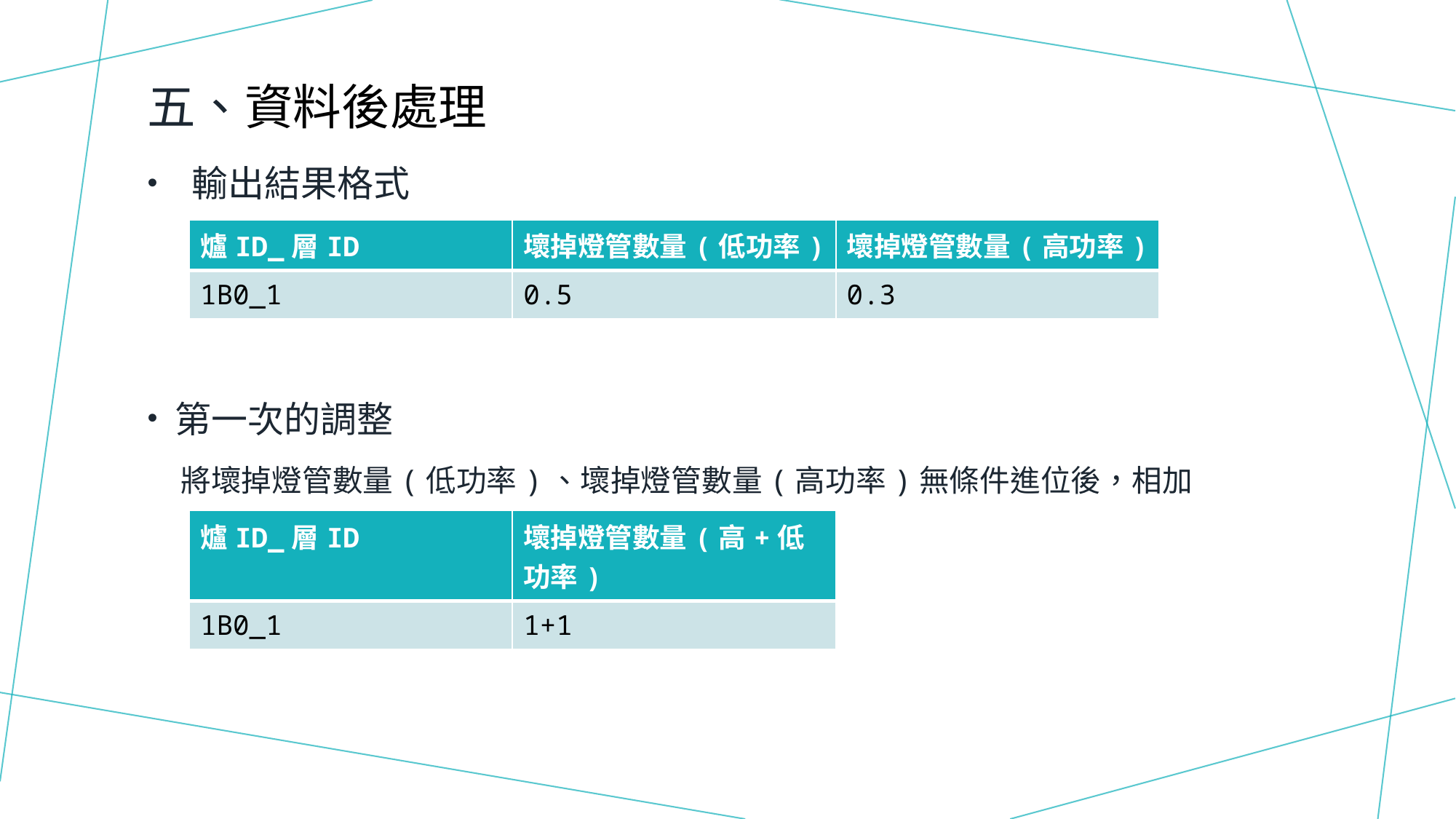

# 五、資料後處理
 輸出結果格式

第一次的調整
   將壞掉燈管數量(低功率)、壞掉燈管數量(高功率)無條件進位後，相加

| 爐ID\_層ID | 壞掉燈管數量(低功率) | 壞掉燈管數量(高功率) |
| --- | --- | --- |
| 1B0\_1 | 0.5 | 0.3 |
| 爐ID\_層ID | 壞掉燈管數量(高+低功率) |
| --- | --- |
| 1B0\_1 | 1+1 |